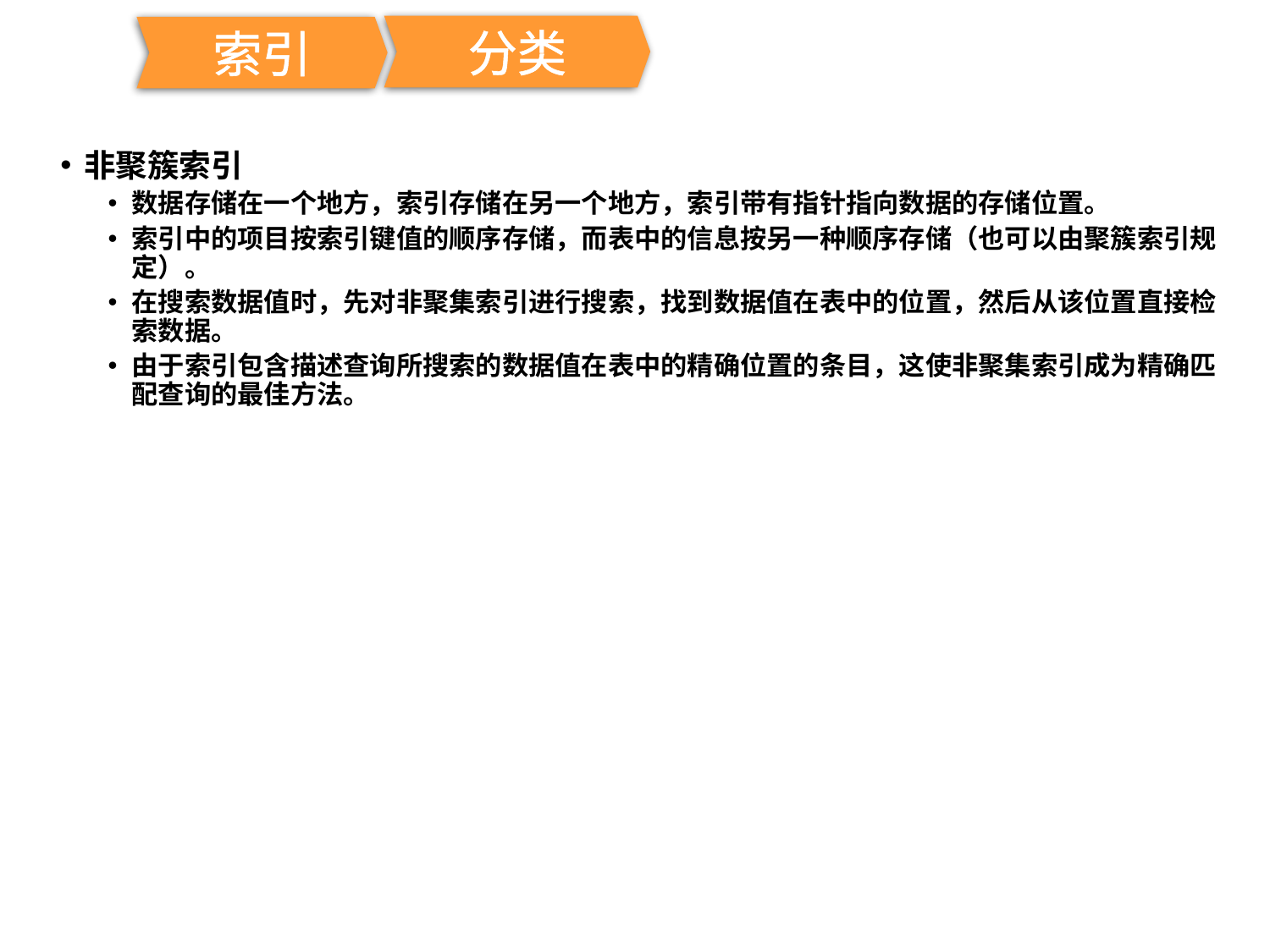

分类
索引

非聚簇索引
数据存储在一个地方，索引存储在另一个地方，索引带有指针指向数据的存储位置。
索引中的项目按索引键值的顺序存储，而表中的信息按另一种顺序存储（也可以由聚簇索引规定）。
在搜索数据值时，先对非聚集索引进行搜索，找到数据值在表中的位置，然后从该位置直接检索数据。
由于索引包含描述查询所搜索的数据值在表中的精确位置的条目，这使非聚集索引成为精确匹配查询的最佳方法。